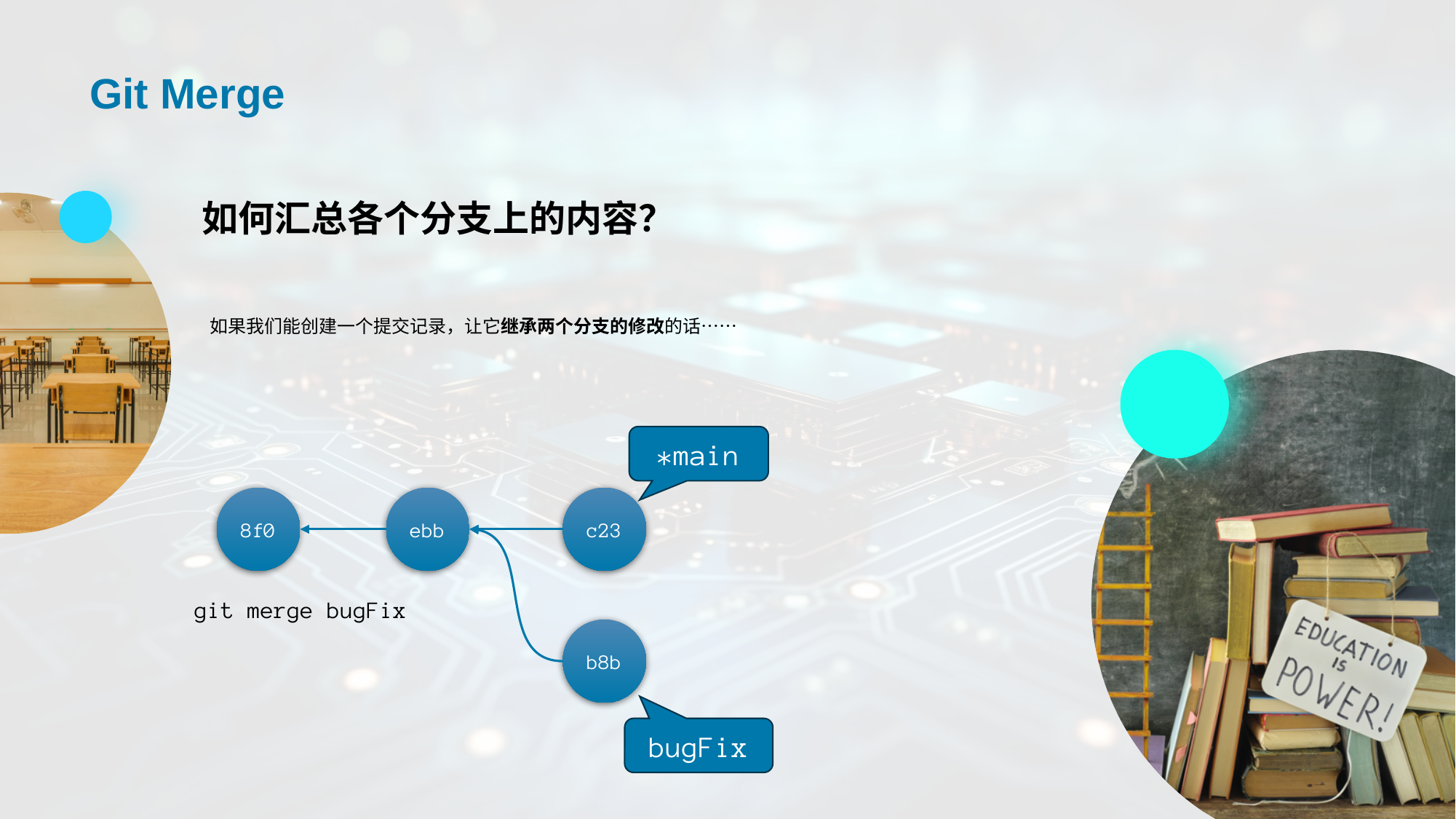

# Git Merge
如何汇总各个分支上的内容？

如果我们能创建一个提交记录，让它继承两个分支的修改的话……

*main
8f0
ebb
c23
git merge bugFix
b8b
bugFix